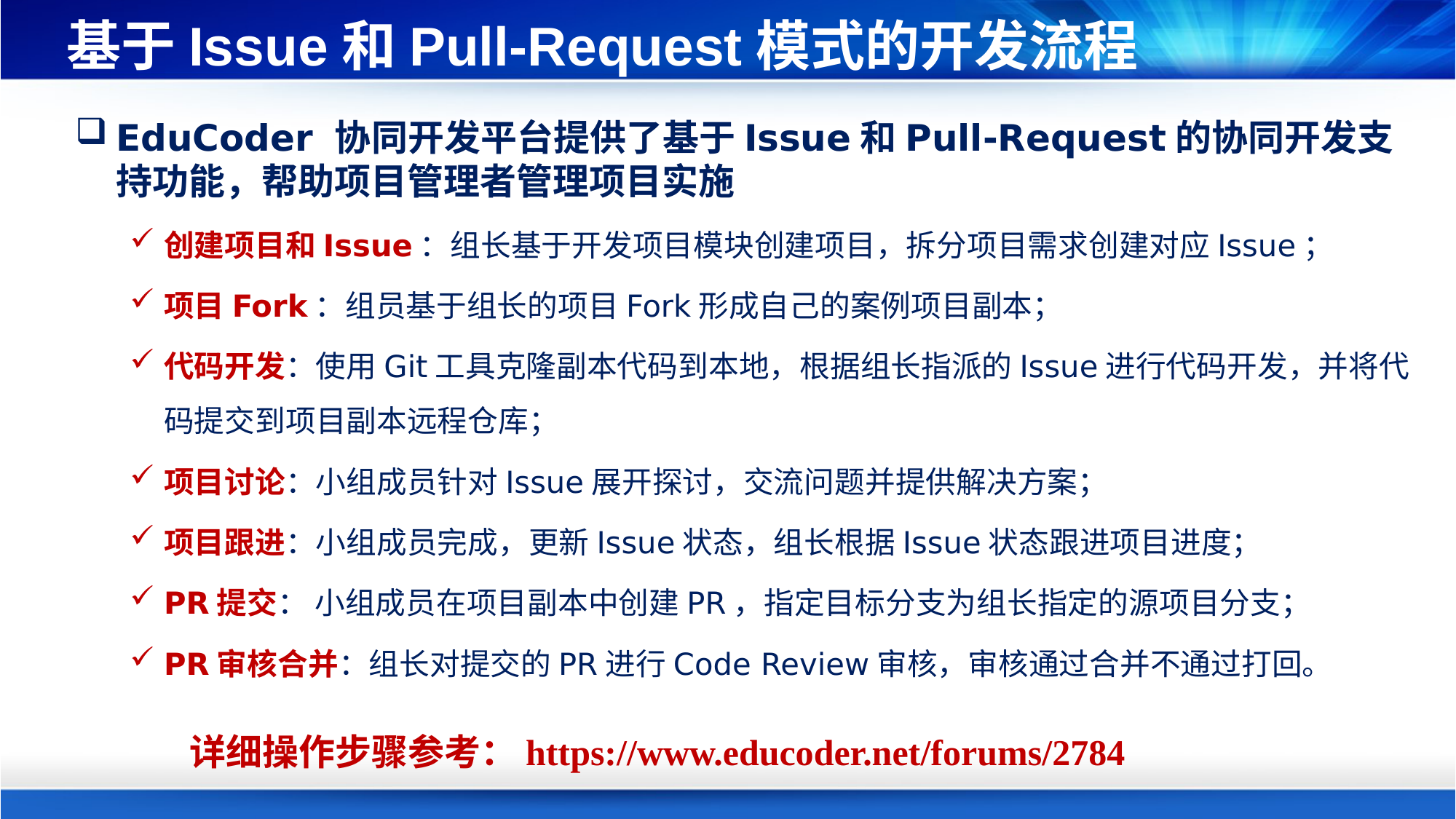

# 基于Issue和Pull-Request模式的开发流程
EduCoder 协同开发平台提供了基于Issue和Pull-Request的协同开发支持功能，帮助项目管理者管理项目实施
创建项目和Issue：组长基于开发项目模块创建项目，拆分项目需求创建对应Issue；
项目Fork：组员基于组长的项目Fork形成自己的案例项目副本；
代码开发：使用Git工具克隆副本代码到本地，根据组长指派的Issue进行代码开发，并将代码提交到项目副本远程仓库；
项目讨论：小组成员针对Issue展开探讨，交流问题并提供解决方案；
项目跟进：小组成员完成，更新Issue状态，组长根据Issue状态跟进项目进度；
PR提交： 小组成员在项目副本中创建PR，指定目标分支为组长指定的源项目分支；
PR审核合并：组长对提交的PR进行Code Review审核，审核通过合并不通过打回。

详细操作步骤参考：https://www.educoder.net/forums/2784